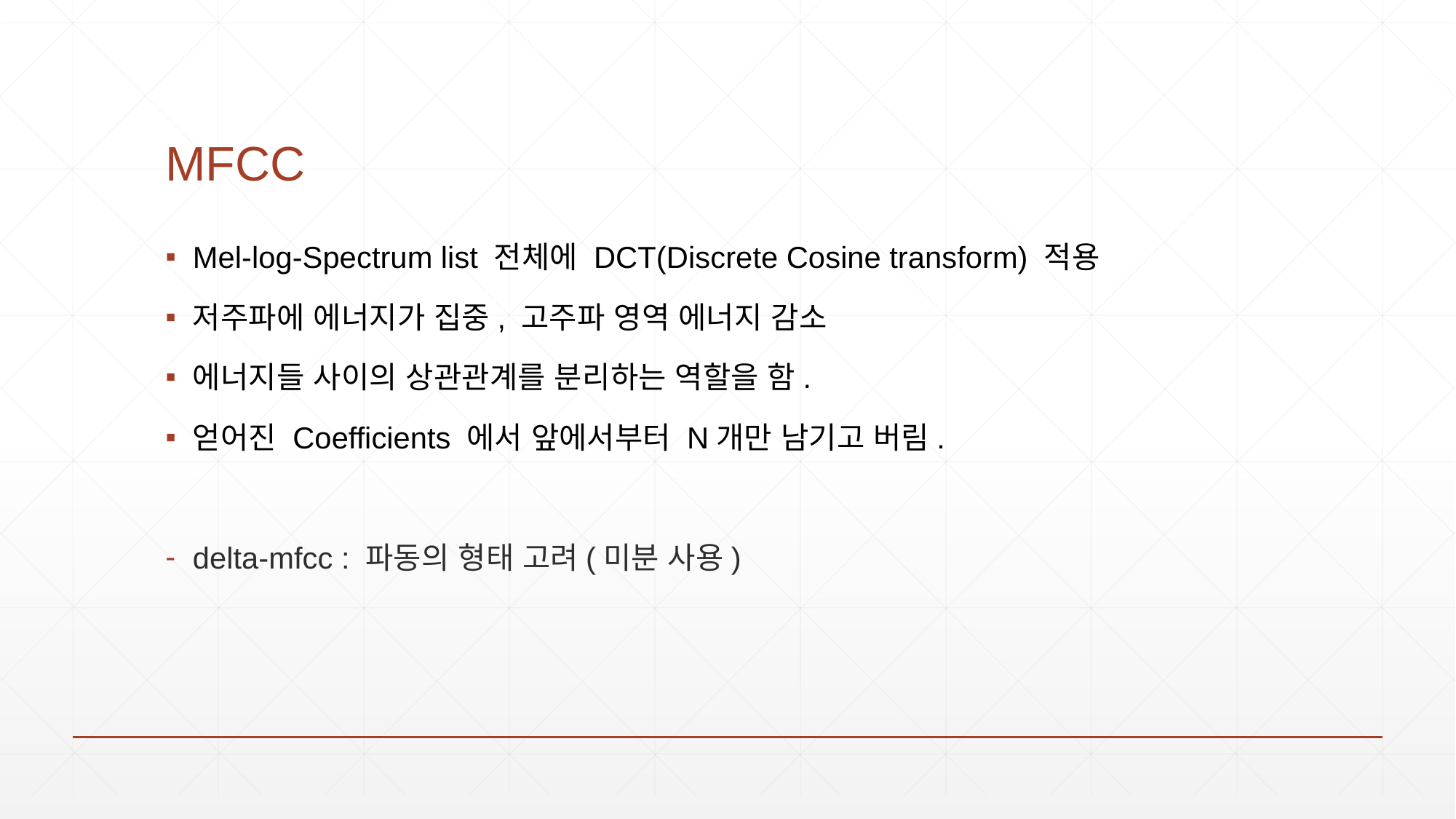

# MFCC
Mel-log-Spectrum list 전체에 DCT(Discrete Cosine transform) 적용
저주파에 에너지가 집중, 고주파 영역 에너지 감소
에너지들 사이의 상관관계를 분리하는 역할을 함.
얻어진 Coefficients 에서 앞에서부터 N개만 남기고 버림.

delta-mfcc : 파동의 형태 고려(미분 사용)